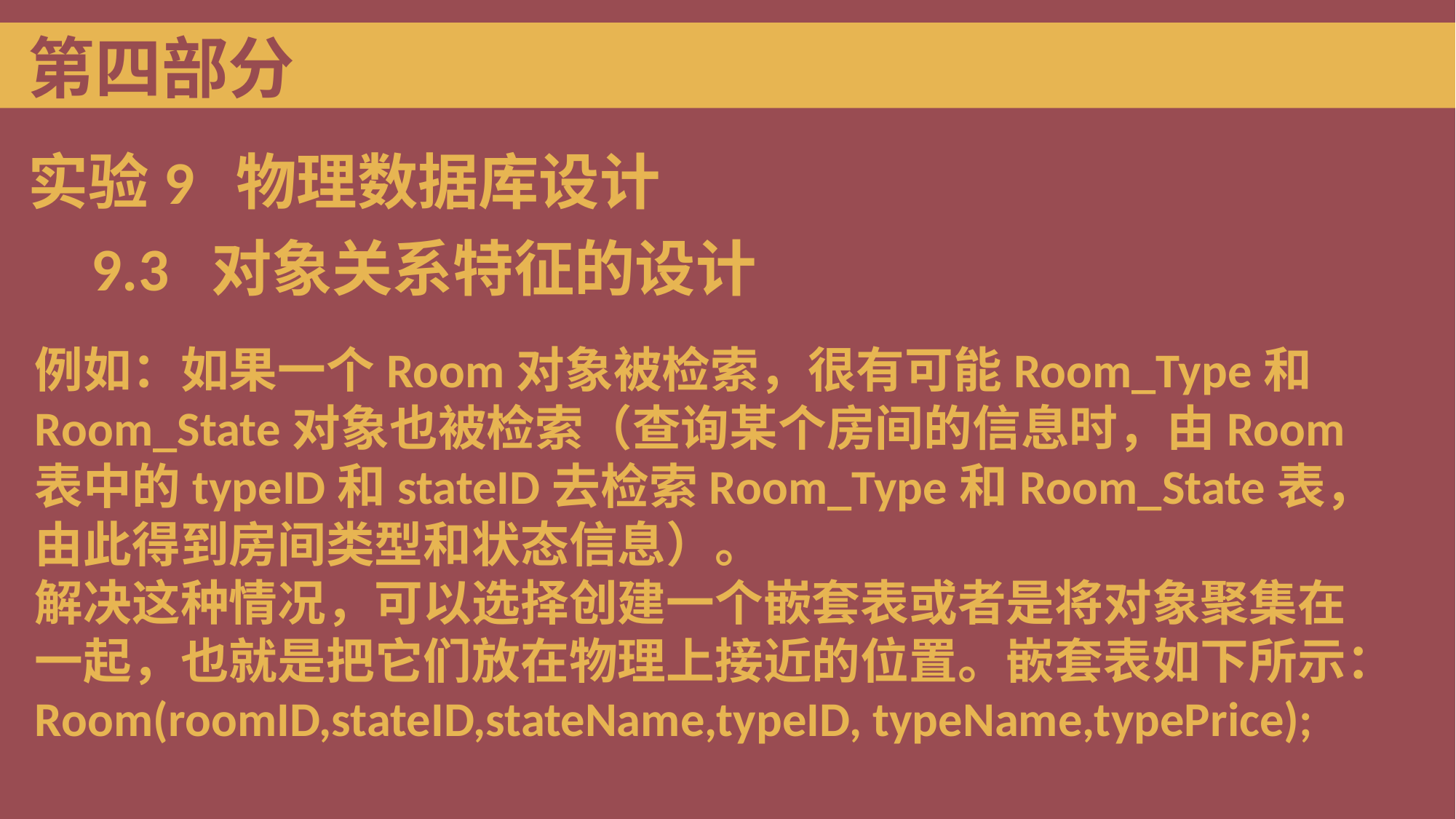

第四部分

实验9  物理数据库设计

9.3  对象关系特征的设计
例如：如果一个Room对象被检索，很有可能Room_Type和Room_State对象也被检索（查询某个房间的信息时，由Room表中的typeID和stateID去检索Room_Type和Room_State表，由此得到房间类型和状态信息）。
解决这种情况，可以选择创建一个嵌套表或者是将对象聚集在一起，也就是把它们放在物理上接近的位置。嵌套表如下所示：
Room(roomID,stateID,stateName,typeID, typeName,typePrice);